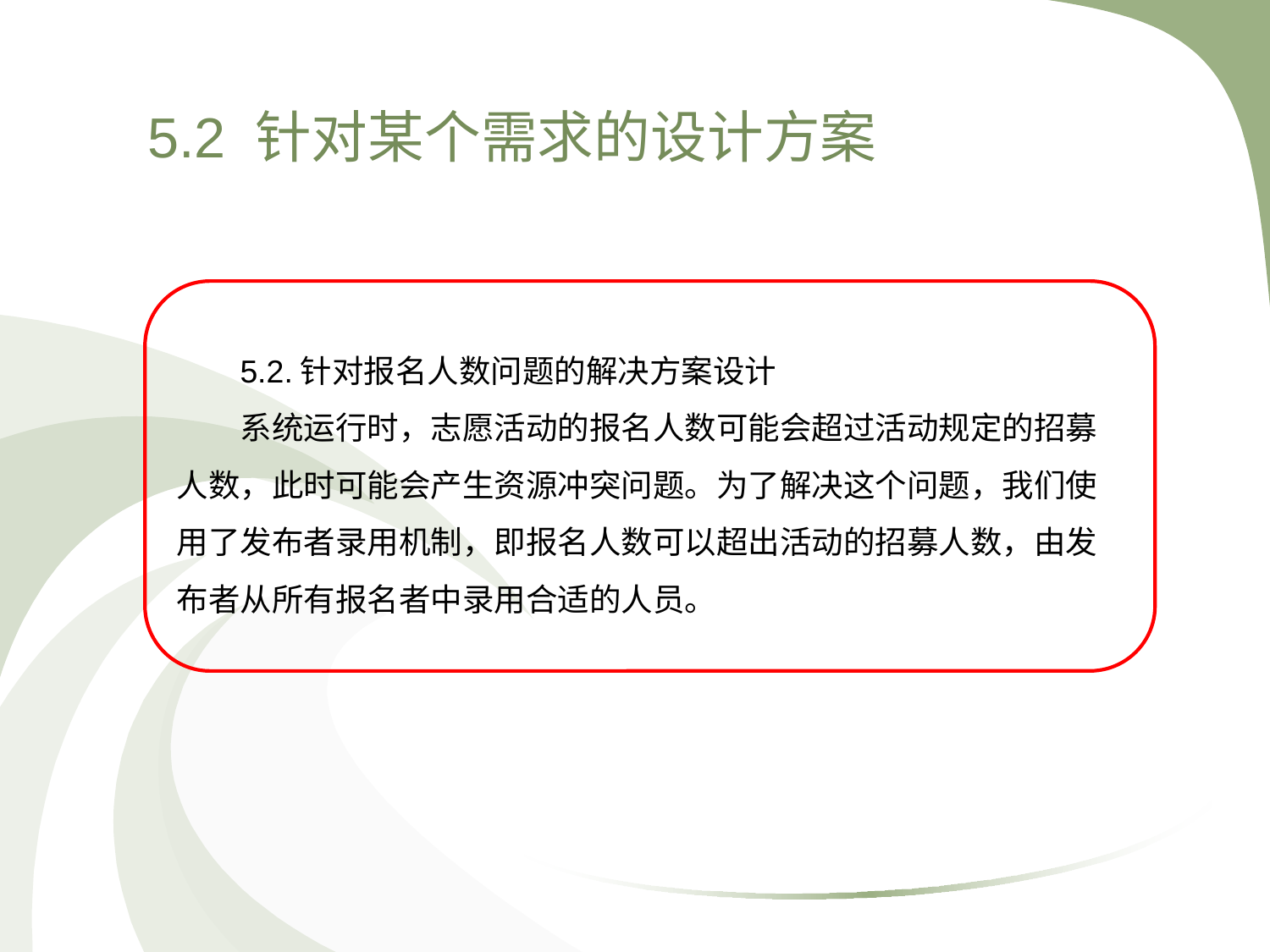

5.2 针对某个需求的设计方案

5.2.针对报名人数问题的解决方案设计
系统运行时，志愿活动的报名人数可能会超过活动规定的招募人数，此时可能会产生资源冲突问题。为了解决这个问题，我们使用了发布者录用机制，即报名人数可以超出活动的招募人数，由发布者从所有报名者中录用合适的人员。